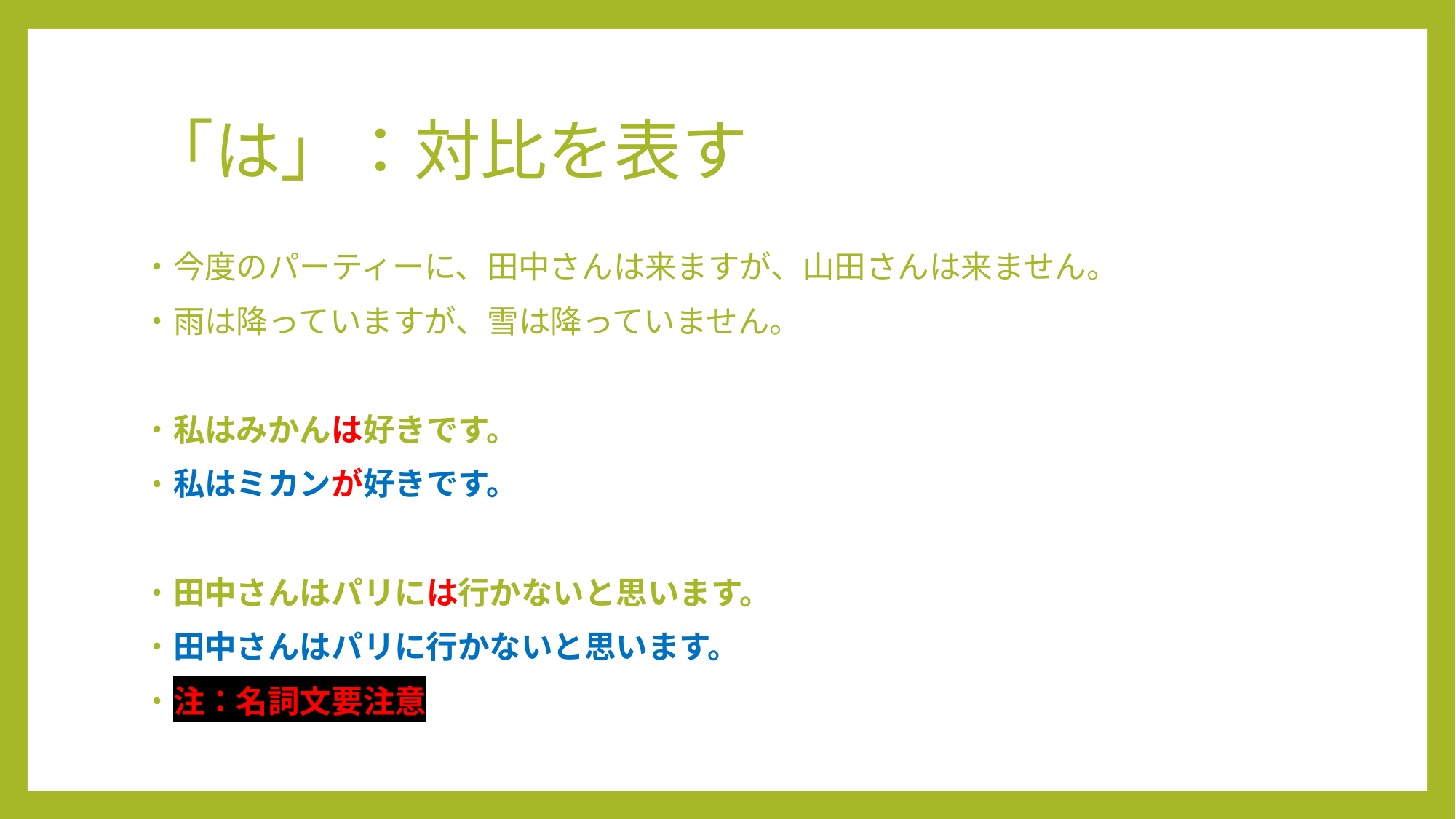

# 「は」：対比を表す
今度のパーティーに、田中さんは来ますが、山田さんは来ません。
雨は降っていますが、雪は降っていません。

私はみかんは好きです。
私はミカンが好きです。

田中さんはパリには行かないと思います。
田中さんはパリに行かないと思います。
注：名詞文要注意